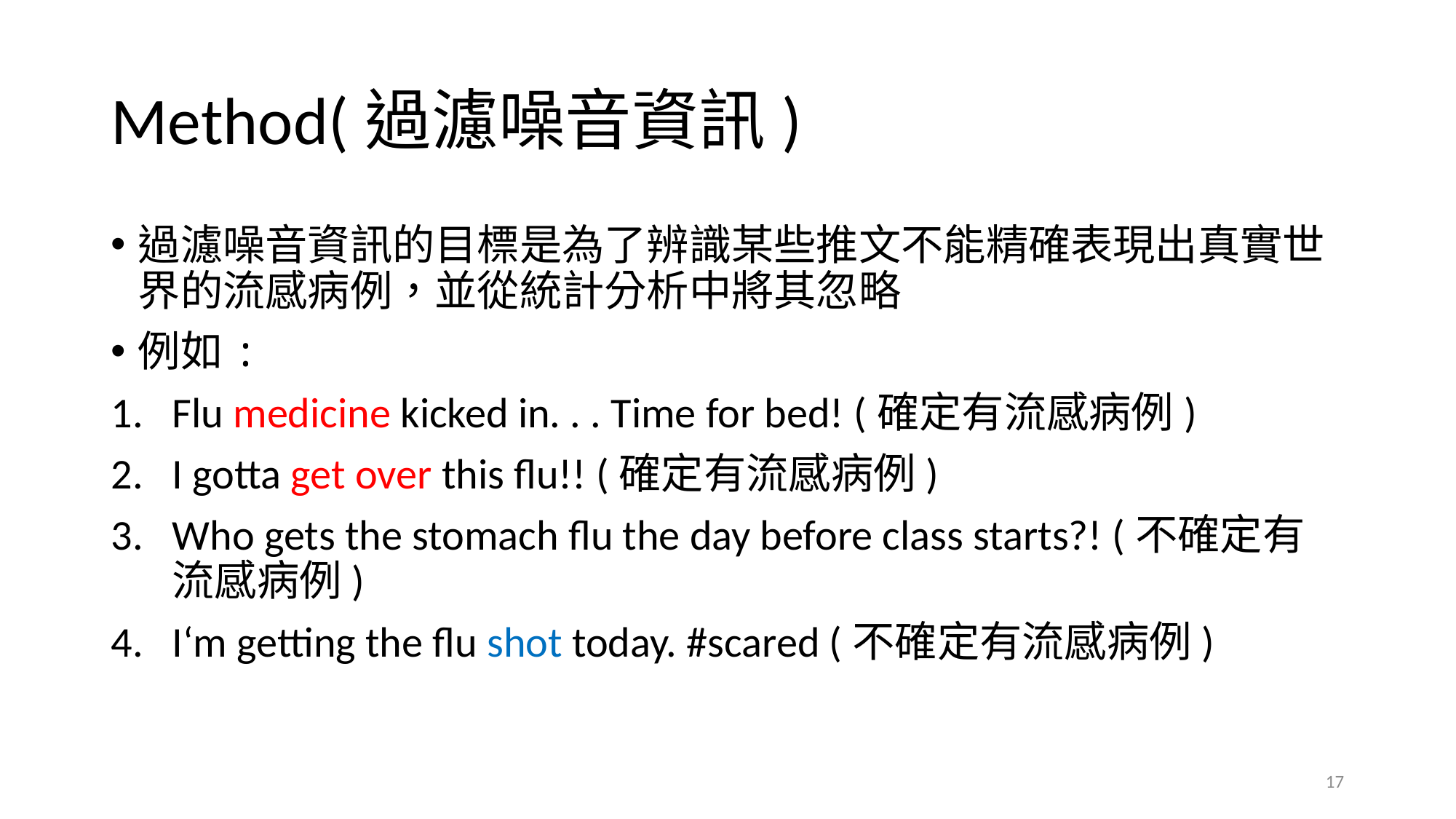

# Method(過濾噪音資訊)
過濾噪音資訊的目標是為了辨識某些推文不能精確表現出真實世界的流感病例，並從統計分析中將其忽略
例如:
Flu medicine kicked in. . . Time for bed! (確定有流感病例)
I gotta get over this flu!! (確定有流感病例)
Who gets the stomach flu the day before class starts?! (不確定有流感病例)
I‘m getting the flu shot today. #scared (不確定有流感病例)
17